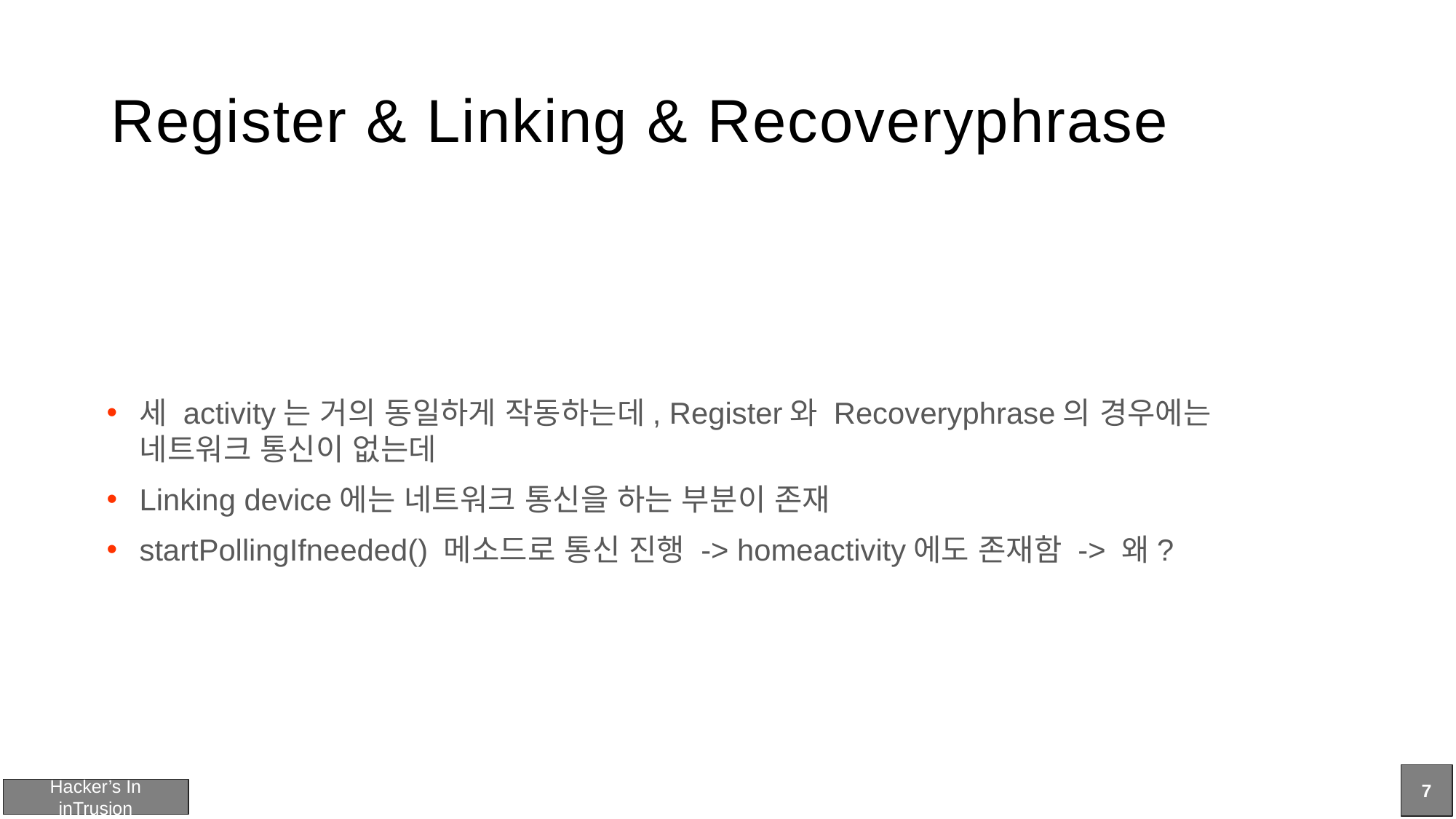

# Register & Linking & Recoveryphrase
세 activity는 거의 동일하게 작동하는데, Register와 Recoveryphrase의 경우에는 네트워크 통신이 없는데
Linking device에는 네트워크 통신을 하는 부분이 존재
startPollingIfneeded() 메소드로 통신 진행 -> homeactivity에도 존재함 -> 왜?

7
Hacker’s In inTrusion